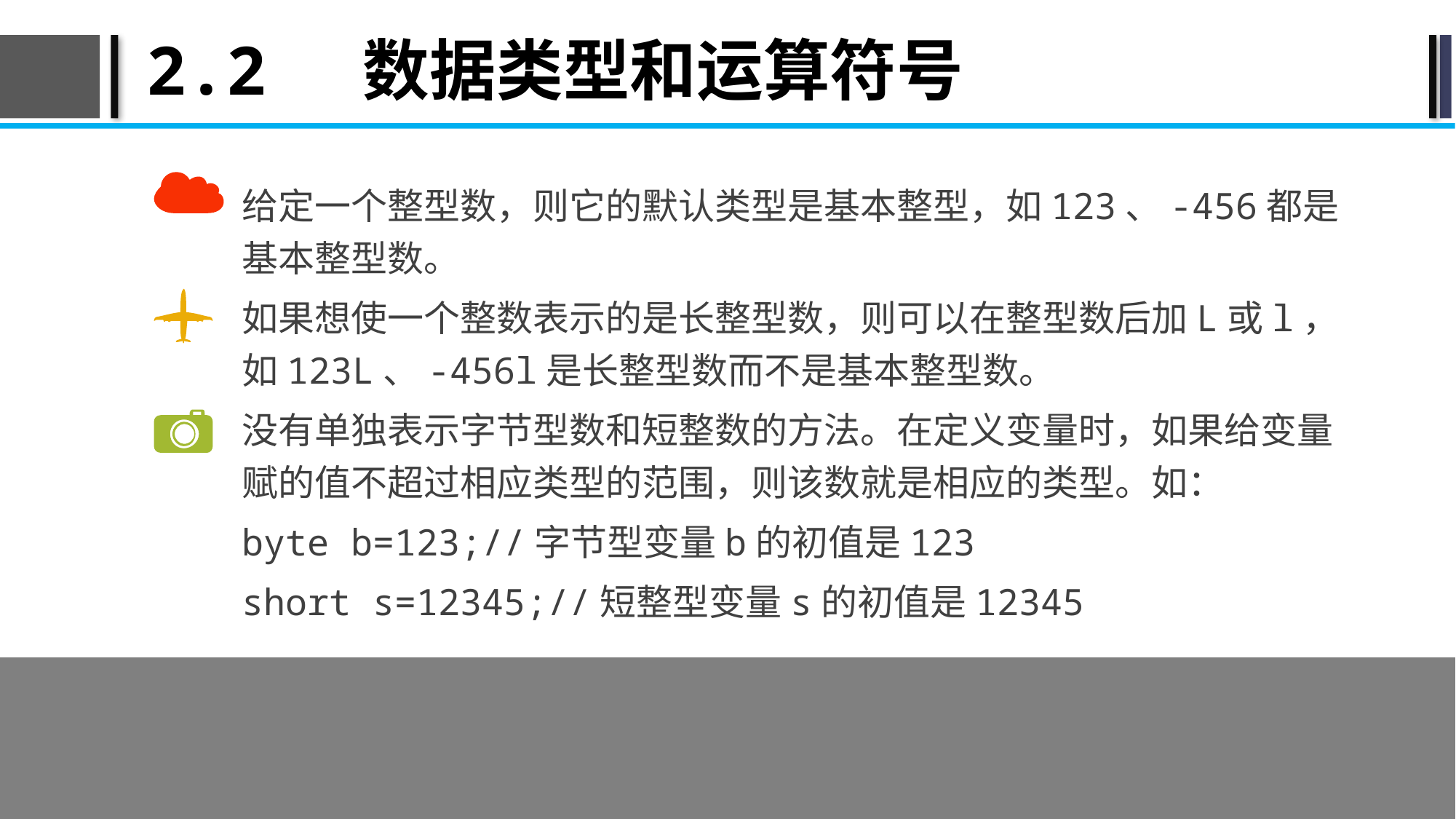

# 2.2  数据类型和运算符号

给定一个整型数，则它的默认类型是基本整型，如123、-456都是基本整型数。
如果想使一个整数表示的是长整型数，则可以在整型数后加L或l，如123L、-456l是长整型数而不是基本整型数。
没有单独表示字节型数和短整数的方法。在定义变量时，如果给变量赋的值不超过相应类型的范围，则该数就是相应的类型。如：
byte b=123;//字节型变量b的初值是123
short s=12345;//短整型变量s的初值是12345